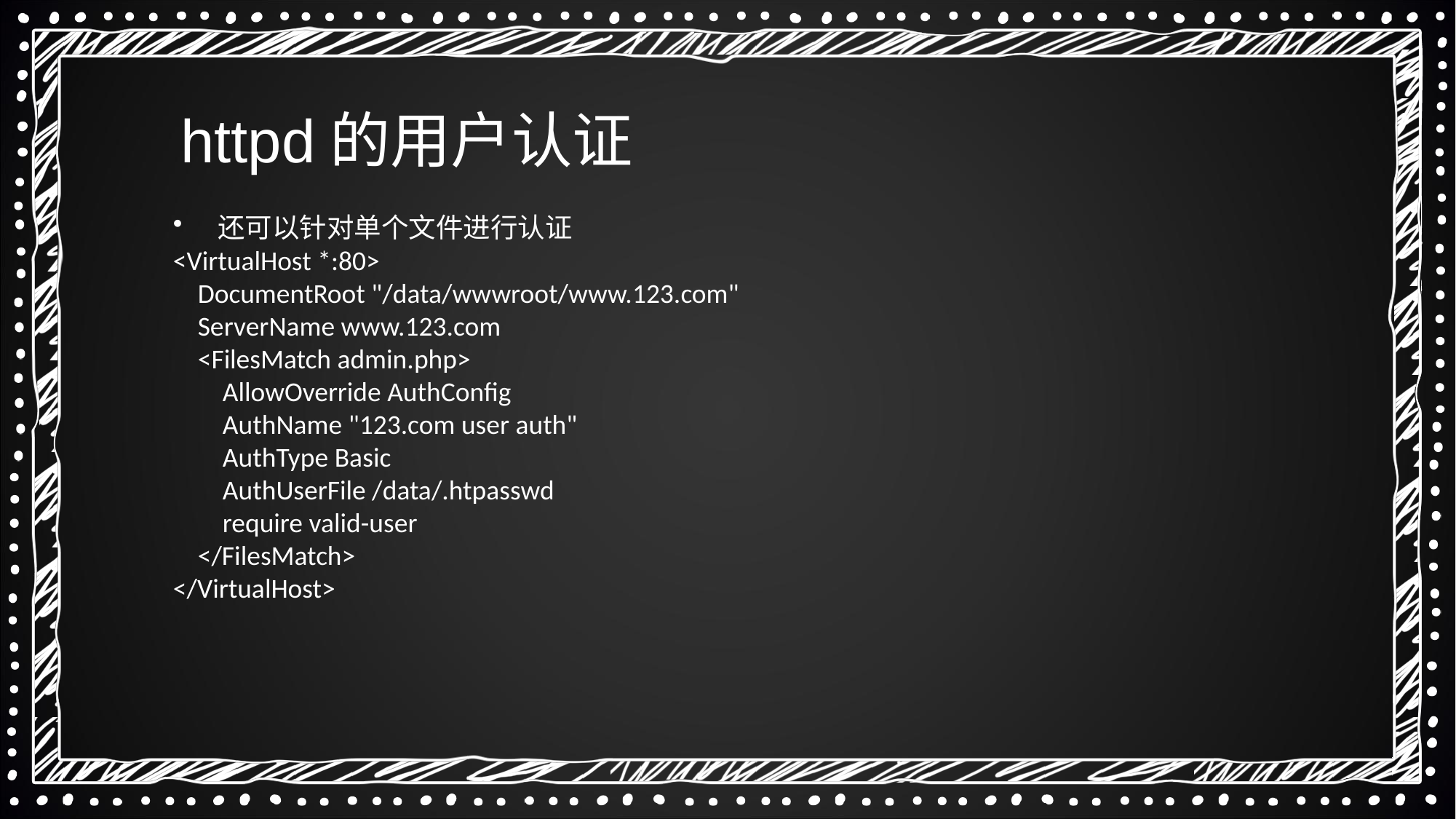

httpd的用户认证
  还可以针对单个文件进行认证
<VirtualHost *:80>
    DocumentRoot "/data/wwwroot/www.123.com"
    ServerName www.123.com
    <FilesMatch admin.php>
        AllowOverride AuthConfig
        AuthName "123.com user auth"
        AuthType Basic
        AuthUserFile /data/.htpasswd
        require valid-user
    </FilesMatch>
</VirtualHost>